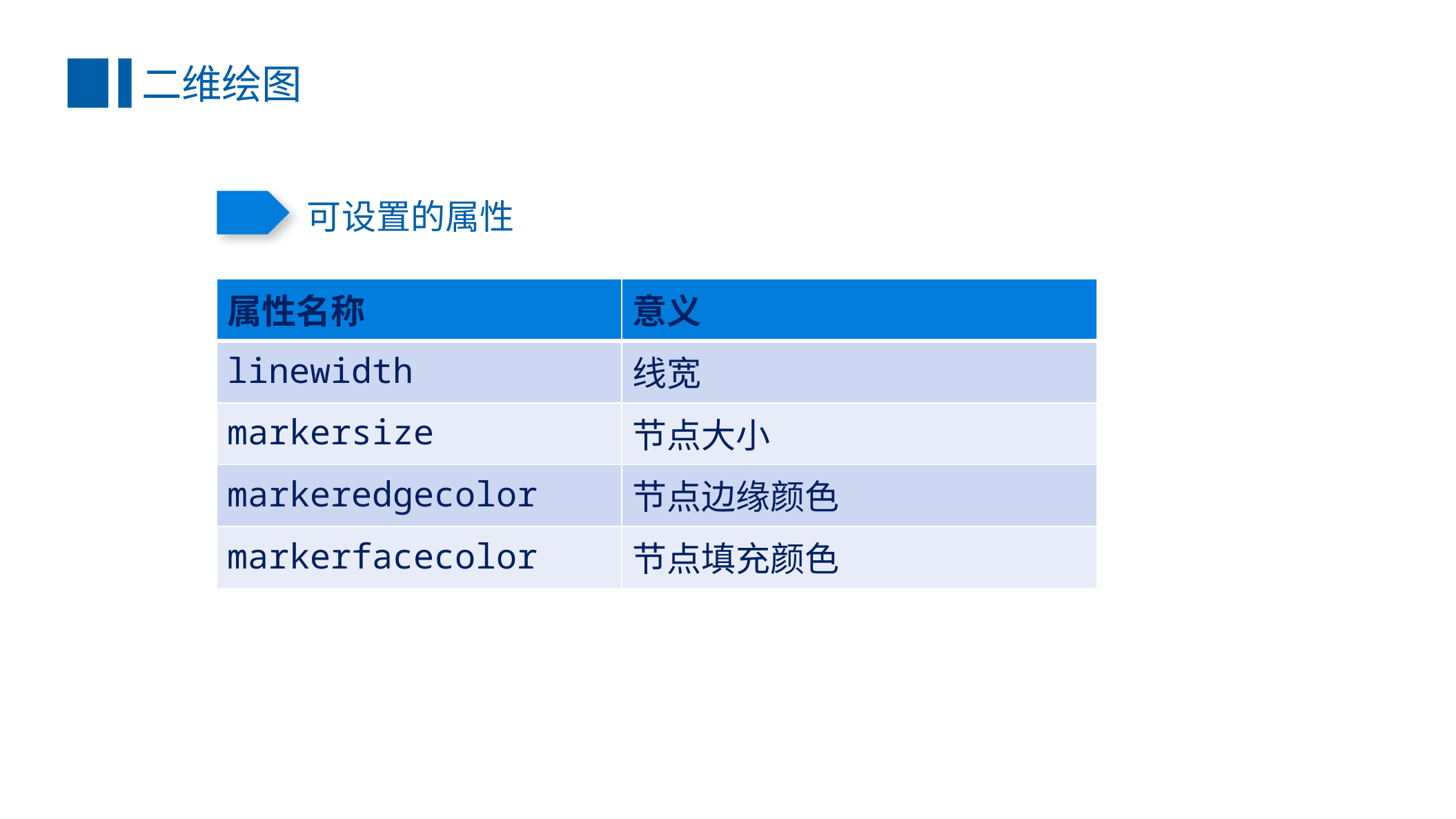

二维绘图

可设置的属性

| 属性名称 | 意义 |
| --- | --- |
| linewidth | 线宽 |
| markersize | 节点大小 |
| markeredgecolor | 节点边缘颜色 |
| markerfacecolor | 节点填充颜色 |